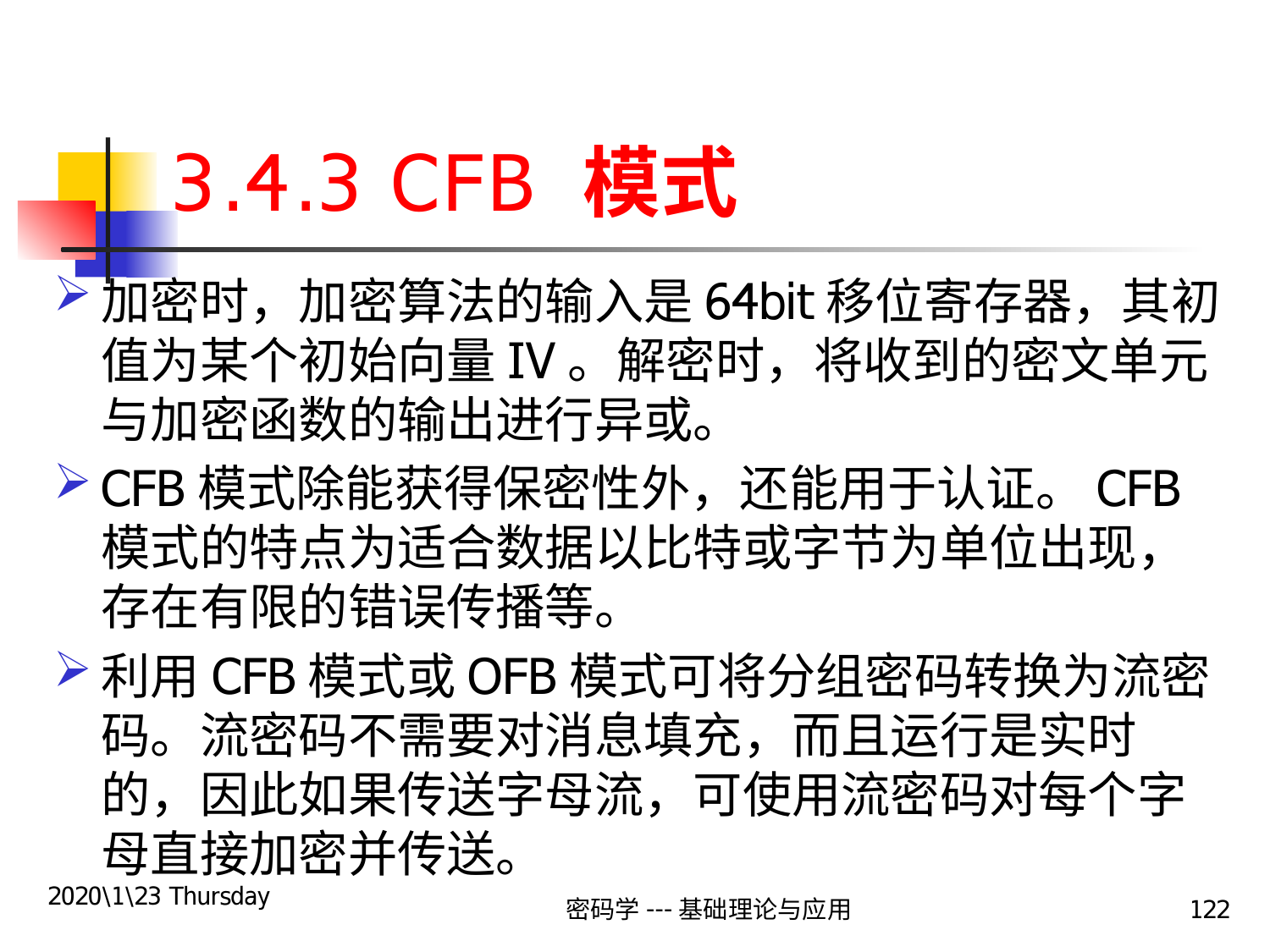

# 3.4.3 CFB 模式
加密时，加密算法的输入是64bit移位寄存器，其初值为某个初始向量IV。解密时，将收到的密文单元与加密函数的输出进行异或。
CFB模式除能获得保密性外，还能用于认证。CFB模式的特点为适合数据以比特或字节为单位出现，存在有限的错误传播等。
利用CFB模式或OFB模式可将分组密码转换为流密码。流密码不需要对消息填充，而且运行是实时的，因此如果传送字母流，可使用流密码对每个字母直接加密并传送。
2020\1\23 Thursday
密码学---基础理论与应用
122